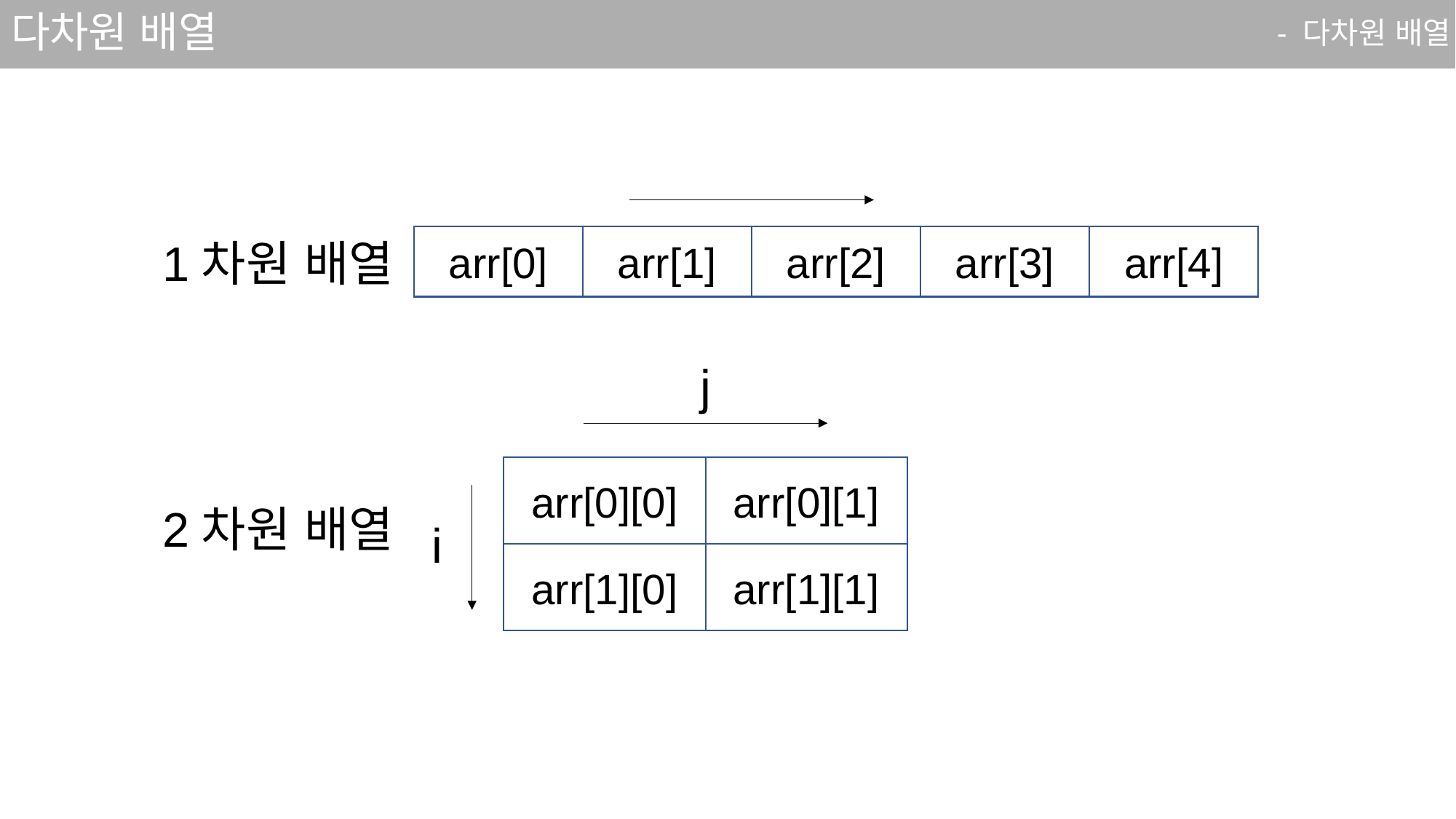

# 다차원 배열
- 다차원 배열
1차원 배열
arr[0]
arr[1]
arr[2]
arr[3]
arr[4]
j
arr[0][0]
arr[0][1]
2차원 배열
i
arr[1][0]
arr[1][1]